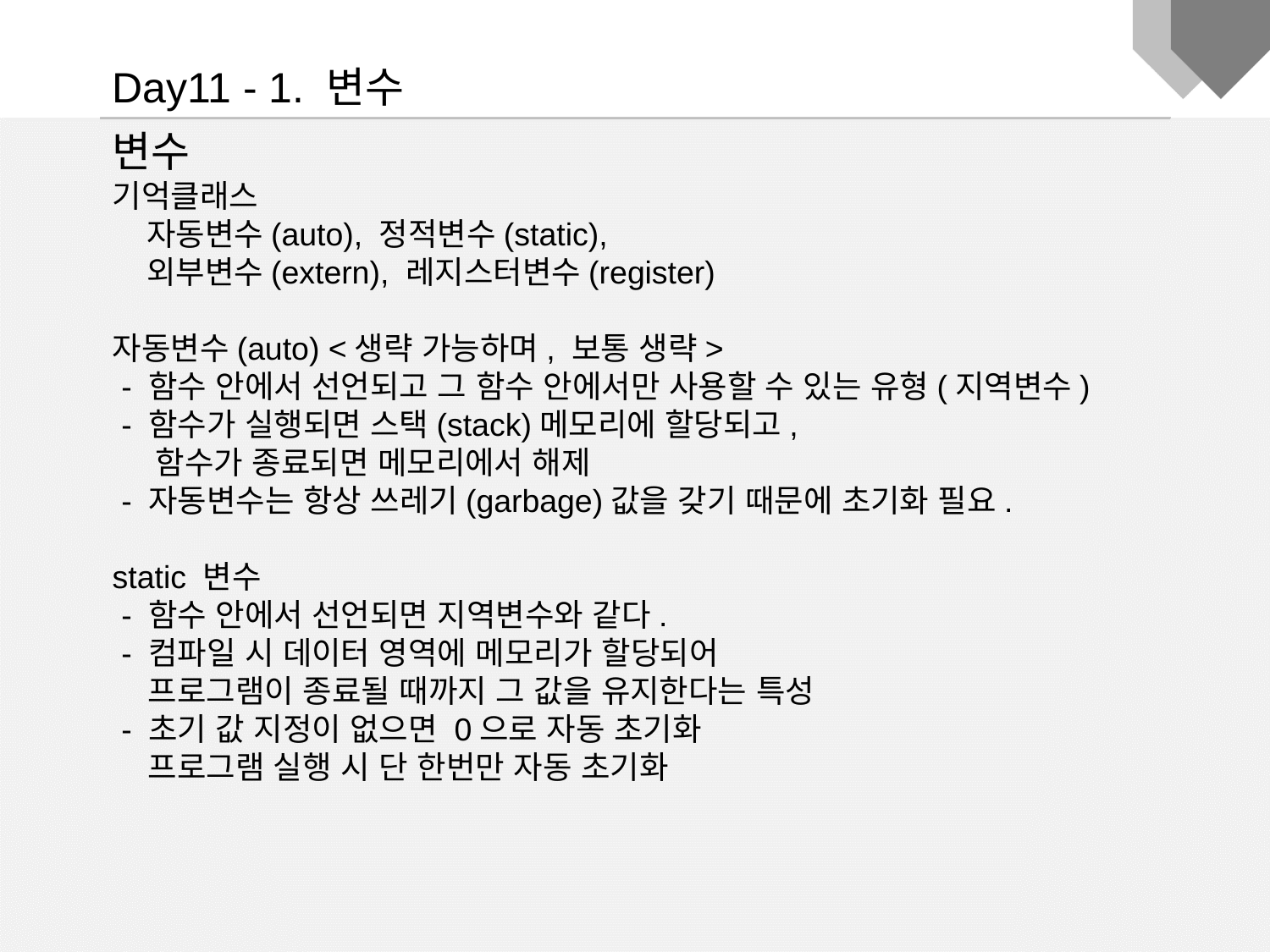

Day11 - 1. 변수
변수
기억클래스
   자동변수(auto), 정적변수(static),
   외부변수(extern), 레지스터변수(register)

자동변수(auto) <생략 가능하며, 보통 생략>
 - 함수 안에서 선언되고 그 함수 안에서만 사용할 수 있는 유형(지역변수)
 - 함수가 실행되면 스택(stack)메모리에 할당되고,
    함수가 종료되면 메모리에서 해제
 - 자동변수는 항상 쓰레기(garbage)값을 갖기 때문에 초기화 필요.

static 변수
 - 함수 안에서 선언되면 지역변수와 같다.
 - 컴파일 시 데이터 영역에 메모리가 할당되어
    프로그램이 종료될 때까지 그 값을 유지한다는 특성
 - 초기 값 지정이 없으면 0으로 자동 초기화
    프로그램 실행 시 단 한번만 자동 초기화